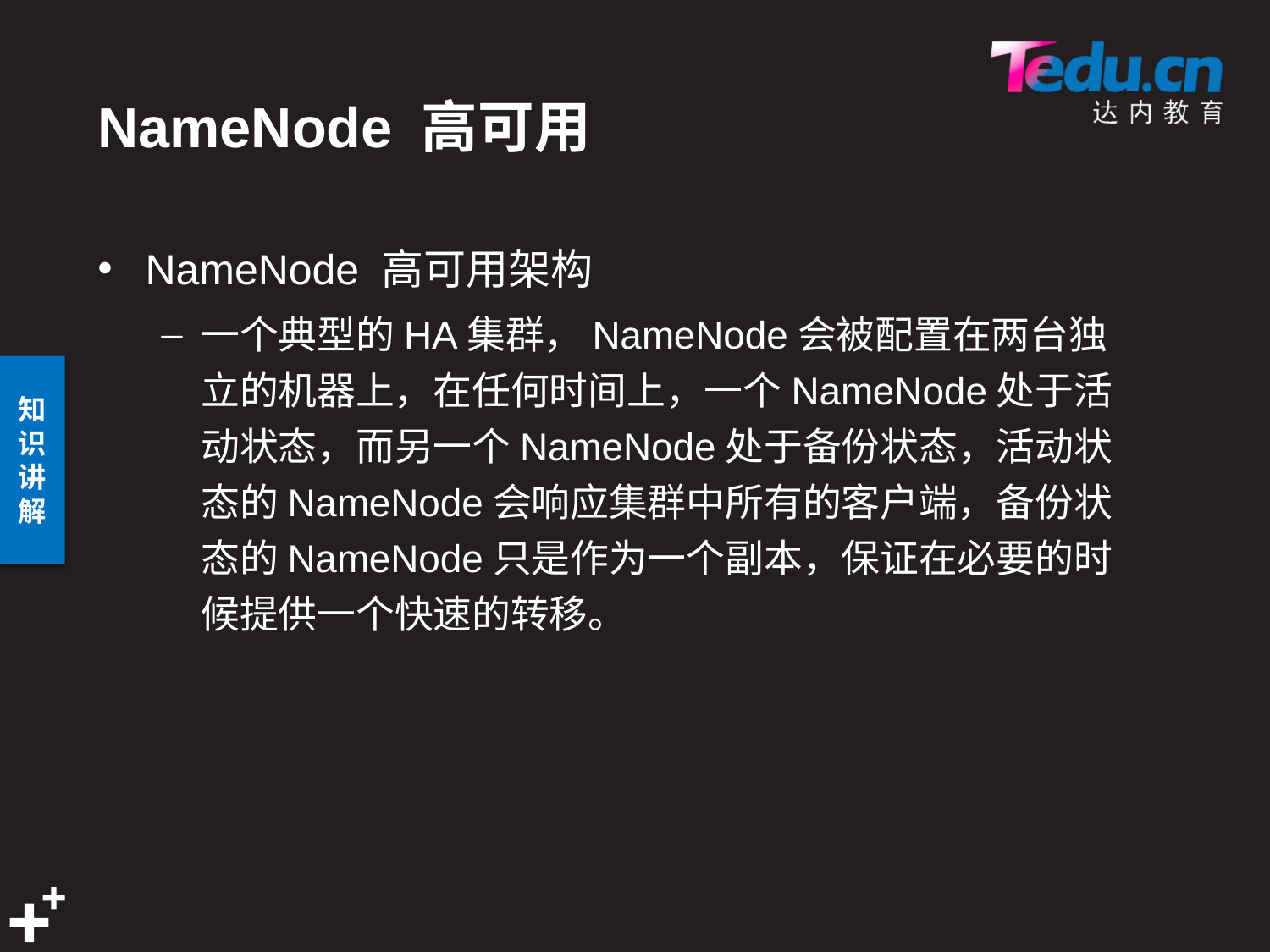

# NameNode 高可用
NameNode 高可用架构
一个典型的HA集群，NameNode会被配置在两台独立的机器上，在任何时间上，一个NameNode处于活动状态，而另一个NameNode处于备份状态，活动状态的NameNode会响应集群中所有的客户端，备份状态的NameNode只是作为一个副本，保证在必要的时候提供一个快速的转移。